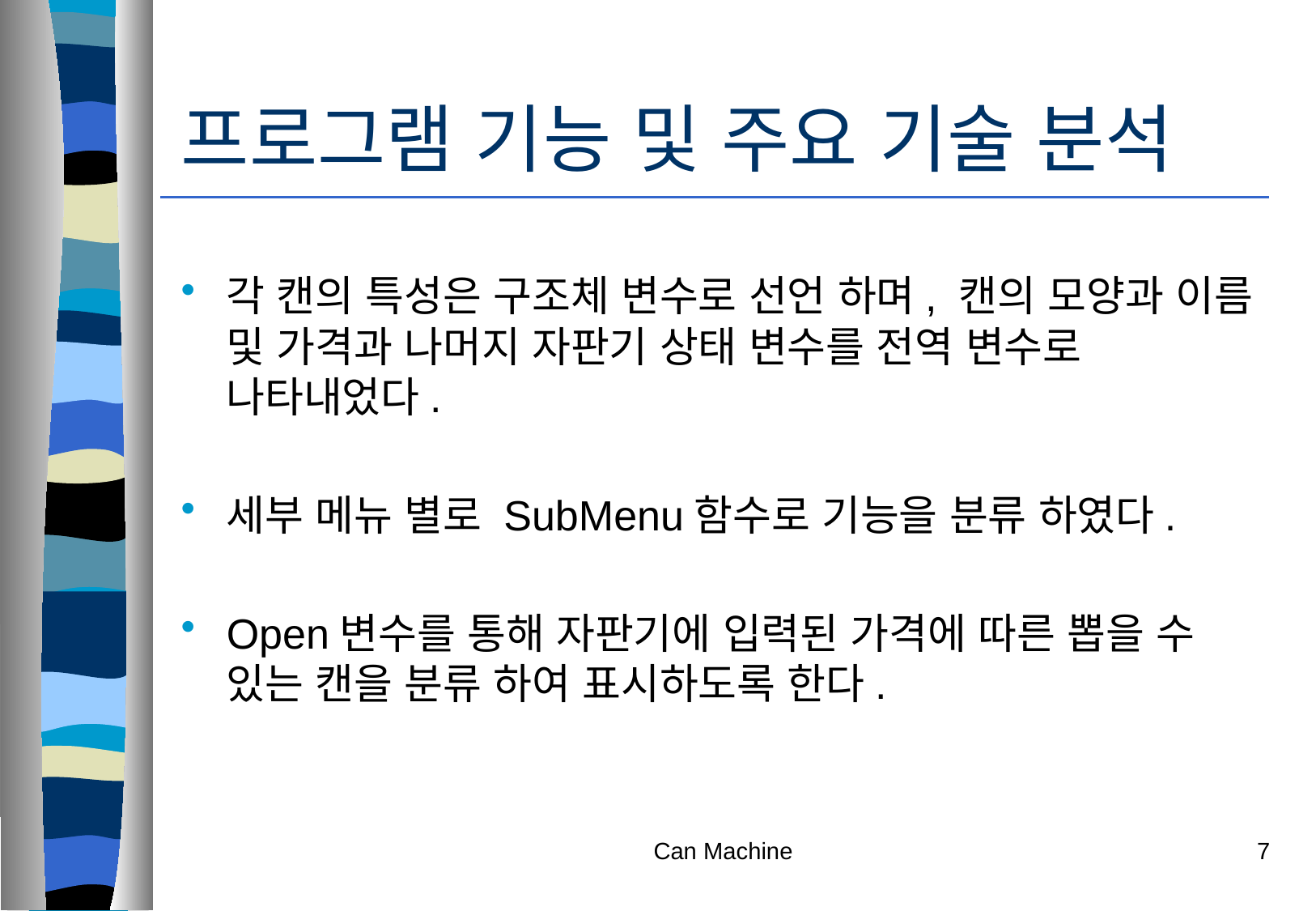

# 프로그램 기능 및 주요 기술 분석
각 캔의 특성은 구조체 변수로 선언 하며, 캔의 모양과 이름 및 가격과 나머지 자판기 상태 변수를 전역 변수로 나타내었다.

세부 메뉴 별로 SubMenu함수로 기능을 분류 하였다.

Open변수를 통해 자판기에 입력된 가격에 따른 뽑을 수 있는 캔을 분류 하여 표시하도록 한다.
Can Machine
7